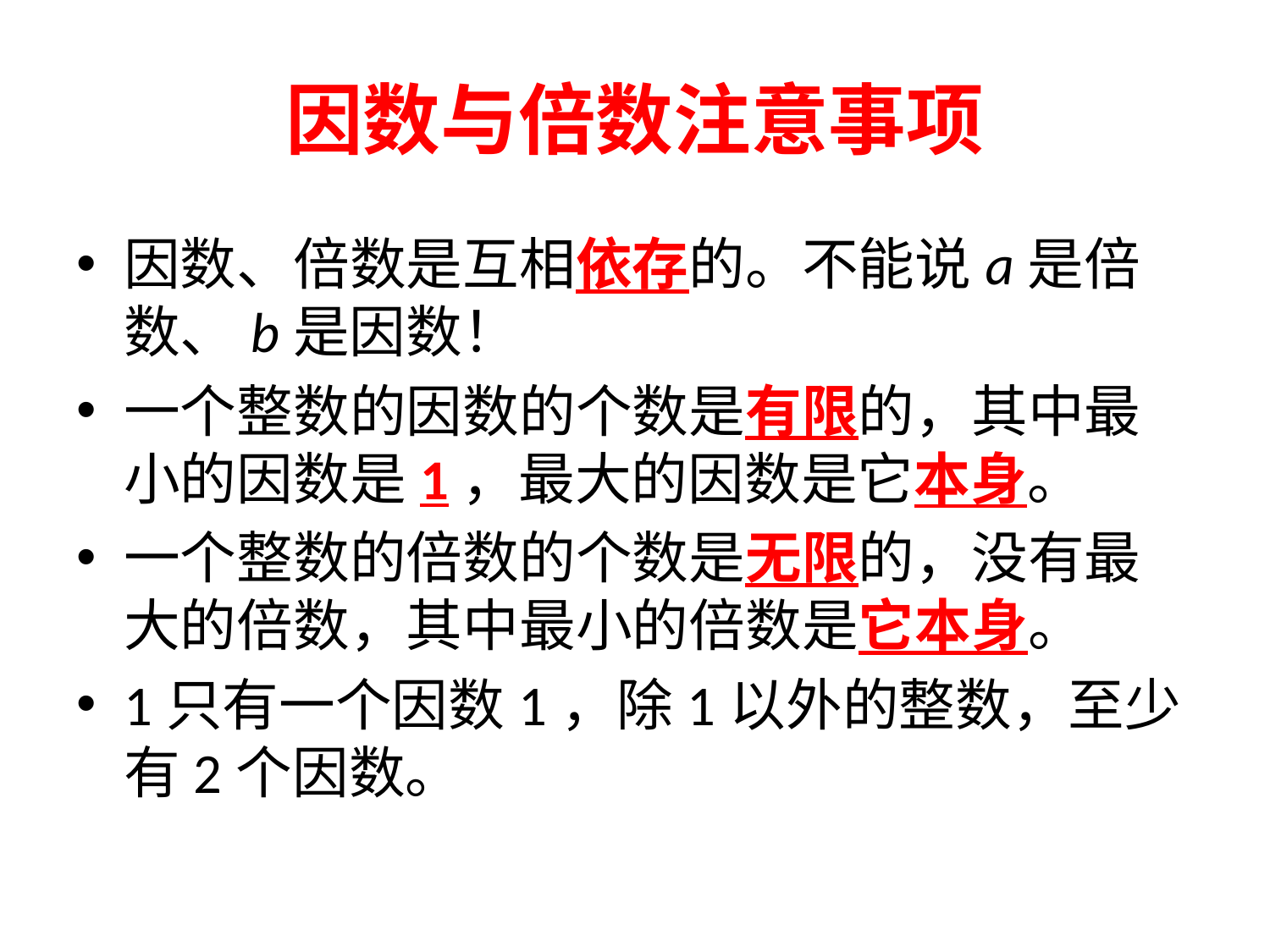

# 因数与倍数注意事项
因数、倍数是互相依存的。不能说a是倍数、b是因数！
一个整数的因数的个数是有限的，其中最小的因数是1，最大的因数是它本身。
一个整数的倍数的个数是无限的，没有最大的倍数，其中最小的倍数是它本身。
1只有一个因数1，除1以外的整数，至少有2个因数。